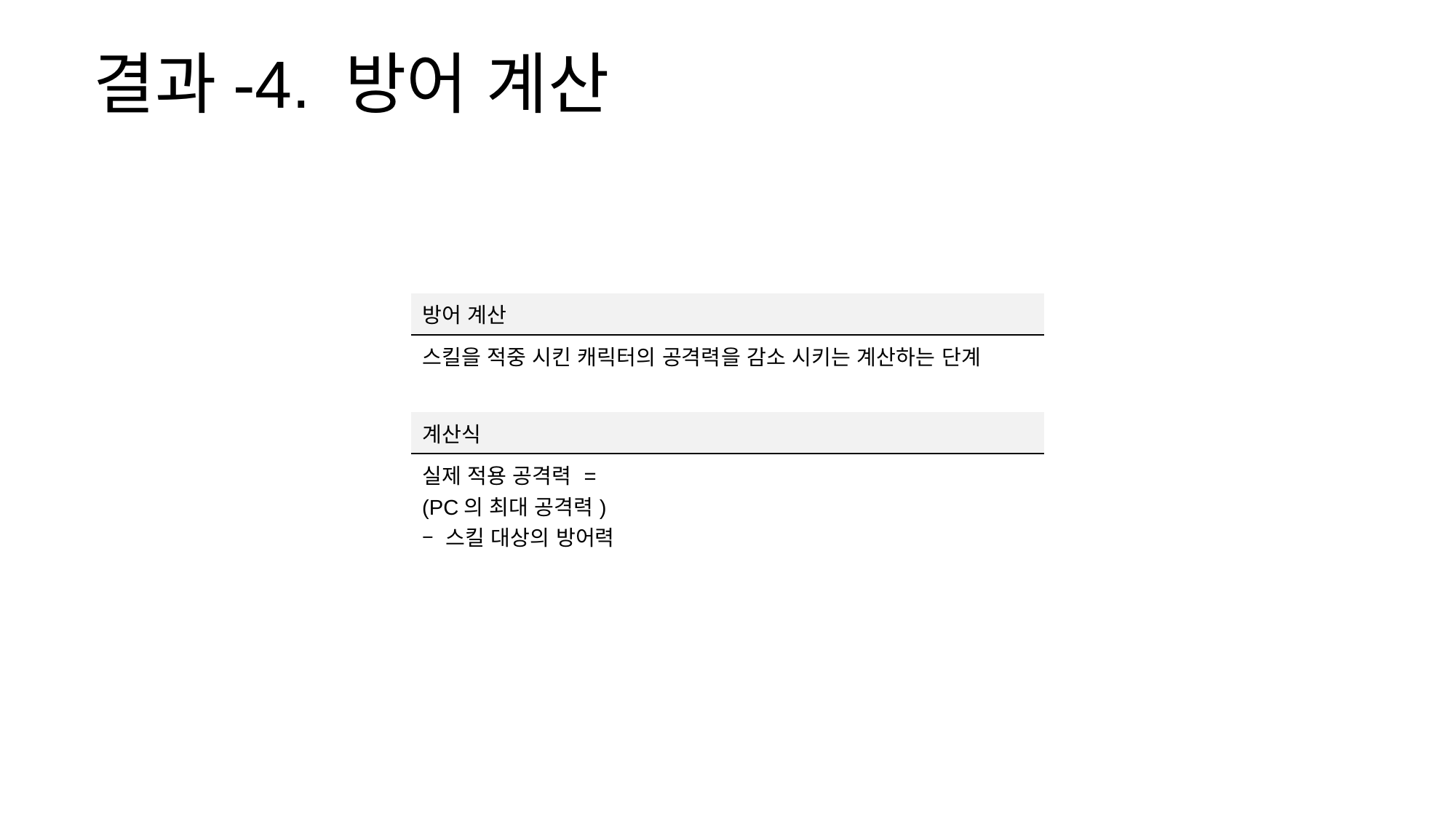

결과-4. 방어 계산
| 방어 계산 |
| --- |
| 스킬을 적중 시킨 캐릭터의 공격력을 감소 시키는 계산하는 단계 |
|  |
| 계산식 |
| 실제 적용 공격력 = (PC의 최대 공격력) – 스킬 대상의 방어력 |